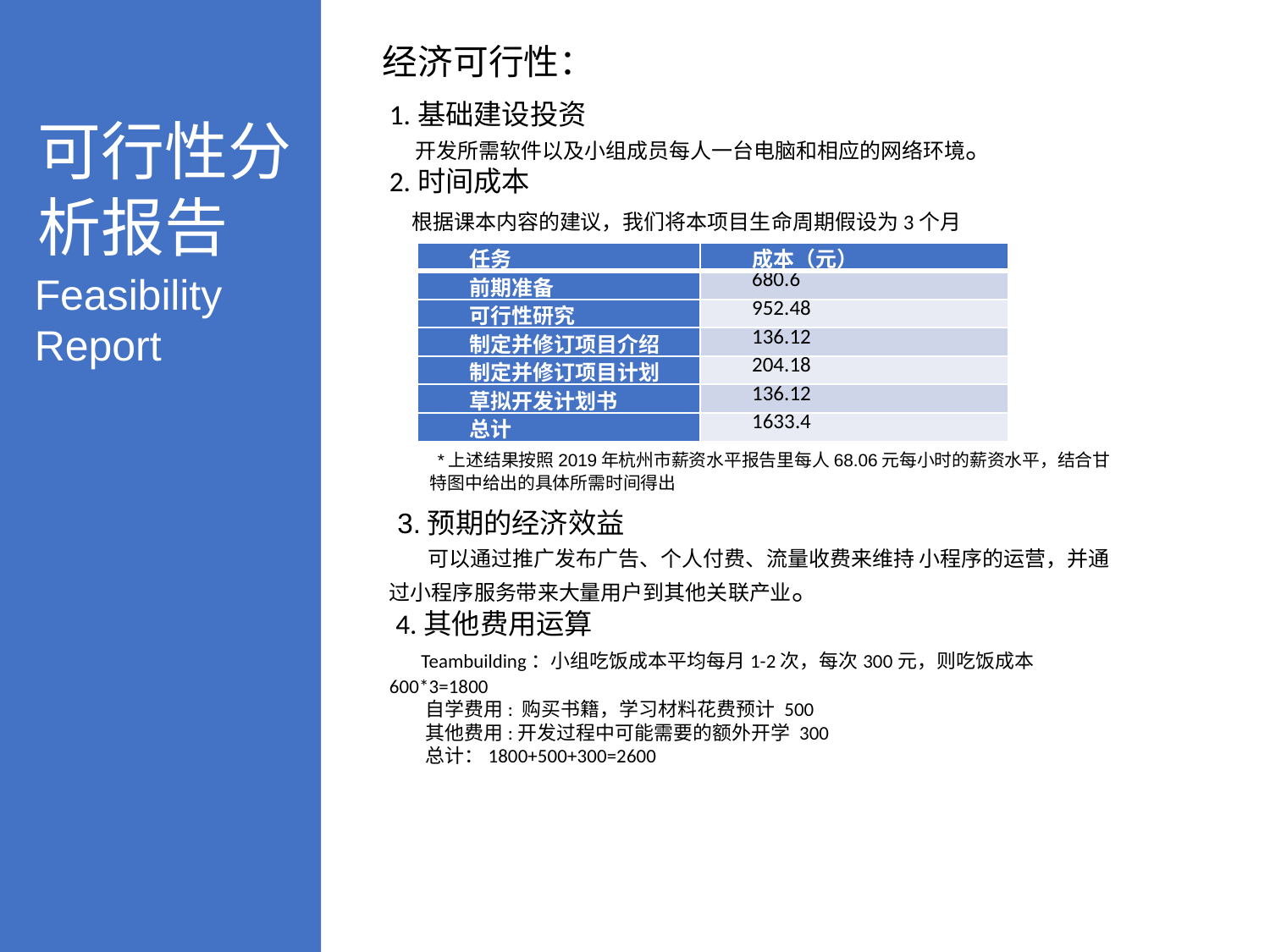

可行性分析报告
Feasibility Report
经济可行性：
1.基础建设投资
   开发所需软件以及小组成员每人一台电脑和相应的网络环境。
2.时间成本
  根据课本内容的建议，我们将本项目生命周期假设为3个月

| 任务 | 成本（元） |
| --- | --- |
| 前期准备 | 680.6 |
| 可行性研究 | 952.48 |
| 制定并修订项目介绍 | 136.12 |
| 制定并修订项目计划 | 204.18 |
| 草拟开发计划书 | 136.12 |
| 总计 | 1633.4 |
 *上述结果按照2019年杭州市薪资水平报告里每人68.06元每小时的薪资水平，结合甘特图中给出的具体所需时间得出

 3.预期的经济效益
     可以通过推广发布广告、个人付费、流量收费来维持 小程序的运营，并通过小程序服务带来大量用户到其他关联产业。
 4.其他费用运算
     Teambuilding：小组吃饭成本平均每月1-2次，每次300元，则吃饭成本600*3=1800
       自学费用: 购买书籍，学习材料花费预计 500
       其他费用:开发过程中可能需要的额外开学 300
       总计：1800+500+300=2600